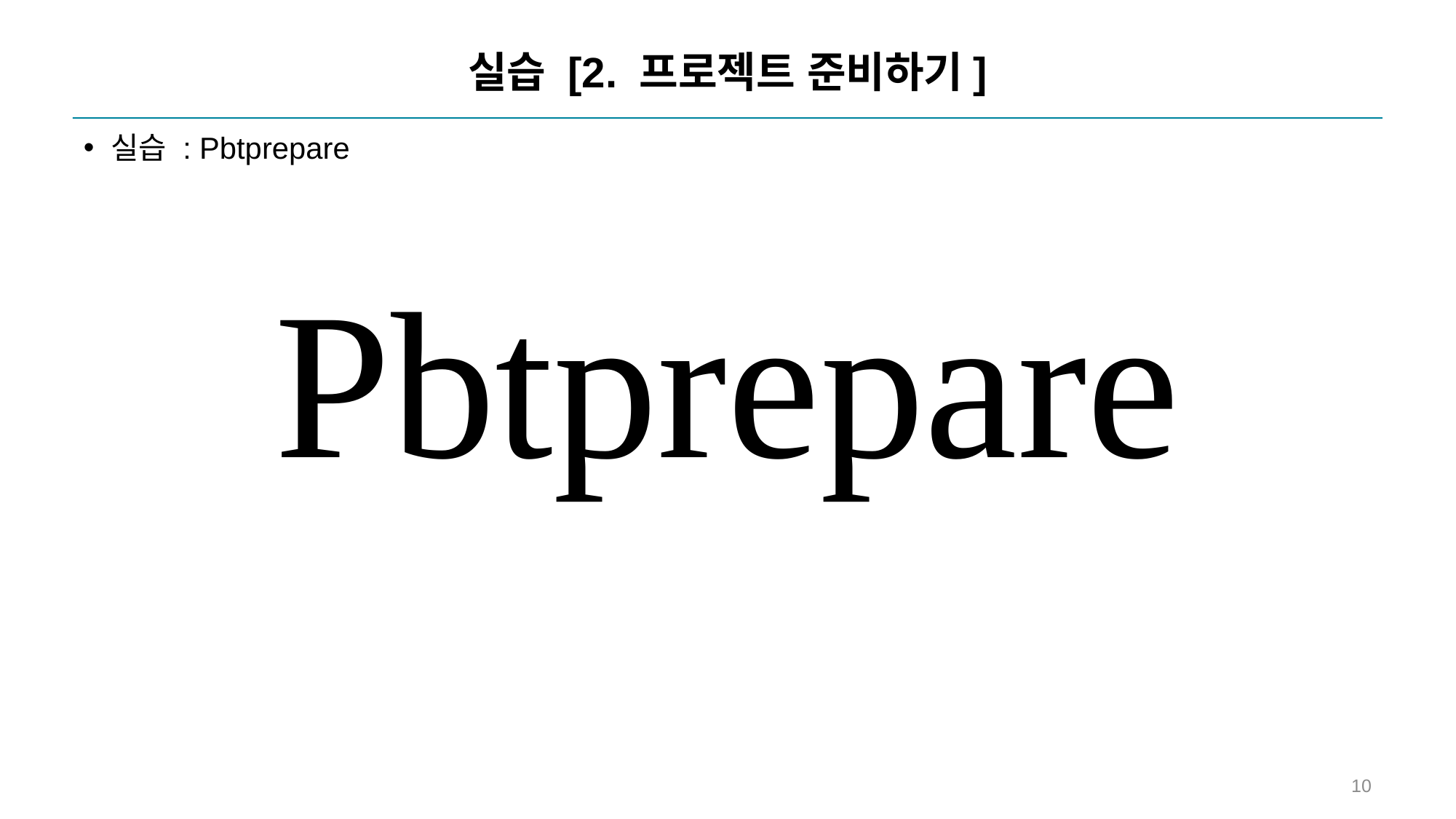

# 실습 [2. 프로젝트 준비하기]
실습 : Pbtprepare

Pbtprepare
10